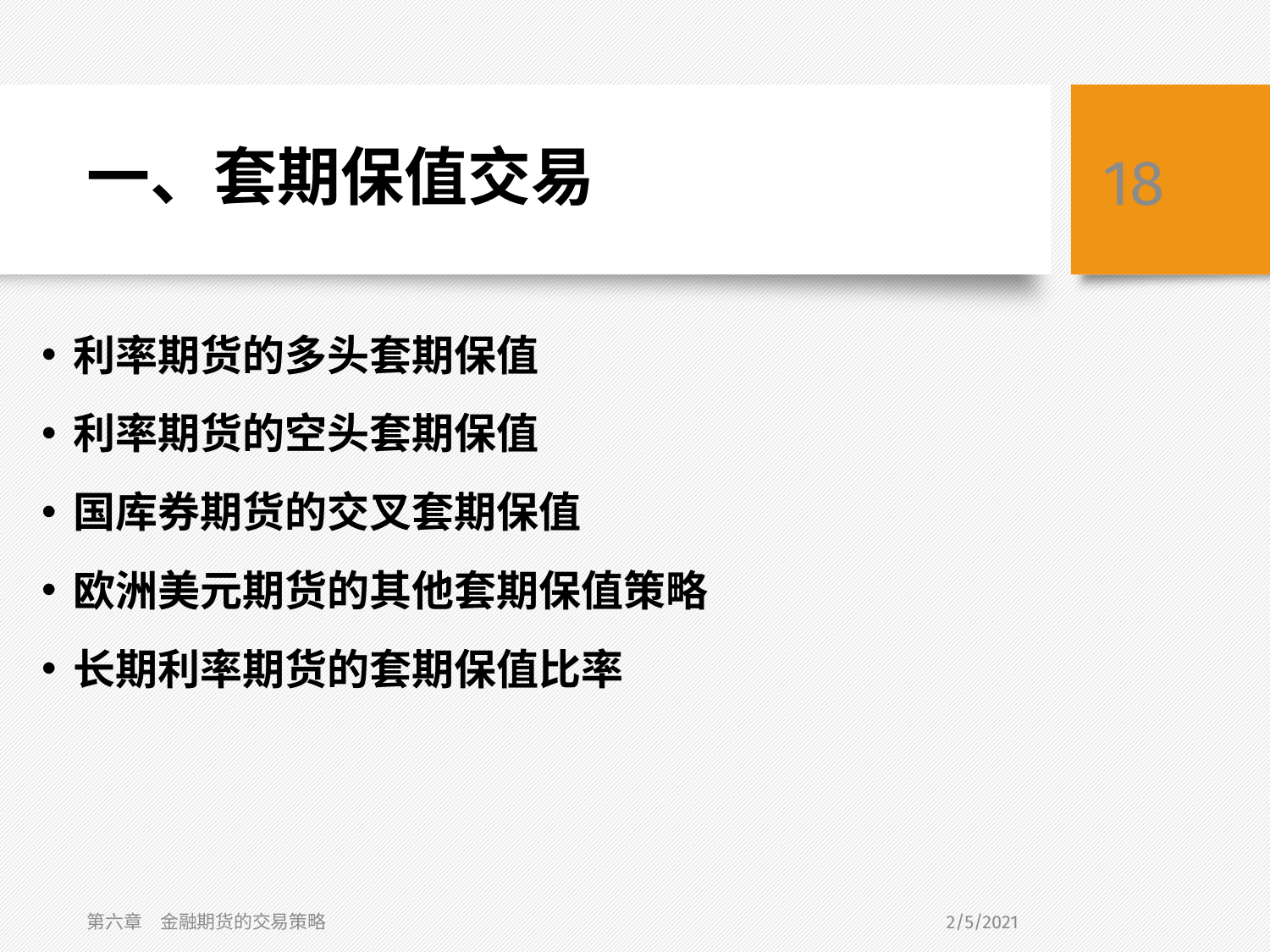

# 一、套期保值交易
18
利率期货的多头套期保值
利率期货的空头套期保值
国库券期货的交叉套期保值
欧洲美元期货的其他套期保值策略
长期利率期货的套期保值比率
2/5/2021
第六章　金融期货的交易策略